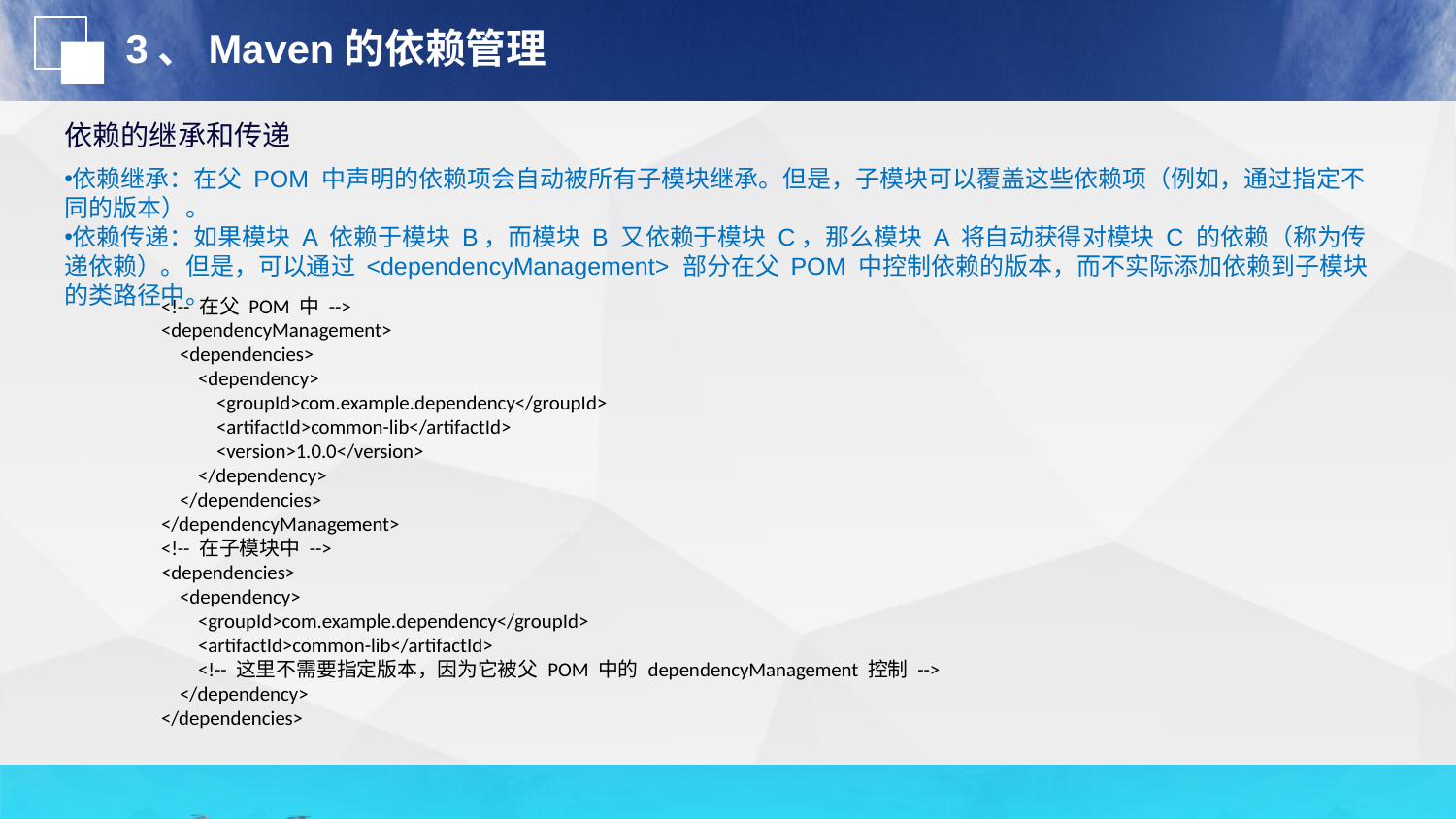

3、Maven的依赖管理
依赖的继承和传递
依赖继承：在父 POM 中声明的依赖项会自动被所有子模块继承。但是，子模块可以覆盖这些依赖项（例如，通过指定不同的版本）。
依赖传递：如果模块 A 依赖于模块 B，而模块 B 又依赖于模块 C，那么模块 A 将自动获得对模块 C 的依赖（称为传递依赖）。但是，可以通过 <dependencyManagement> 部分在父 POM 中控制依赖的版本，而不实际添加依赖到子模块的类路径中。
<!-- 在父 POM 中 -->
<dependencyManagement>
    <dependencies>
        <dependency>
            <groupId>com.example.dependency</groupId>
            <artifactId>common-lib</artifactId>
            <version>1.0.0</version>
        </dependency>
    </dependencies>
</dependencyManagement>
<!-- 在子模块中 -->
<dependencies>
    <dependency>
        <groupId>com.example.dependency</groupId>
        <artifactId>common-lib</artifactId>
        <!-- 这里不需要指定版本，因为它被父 POM 中的 dependencyManagement 控制 -->
    </dependency>
</dependencies>